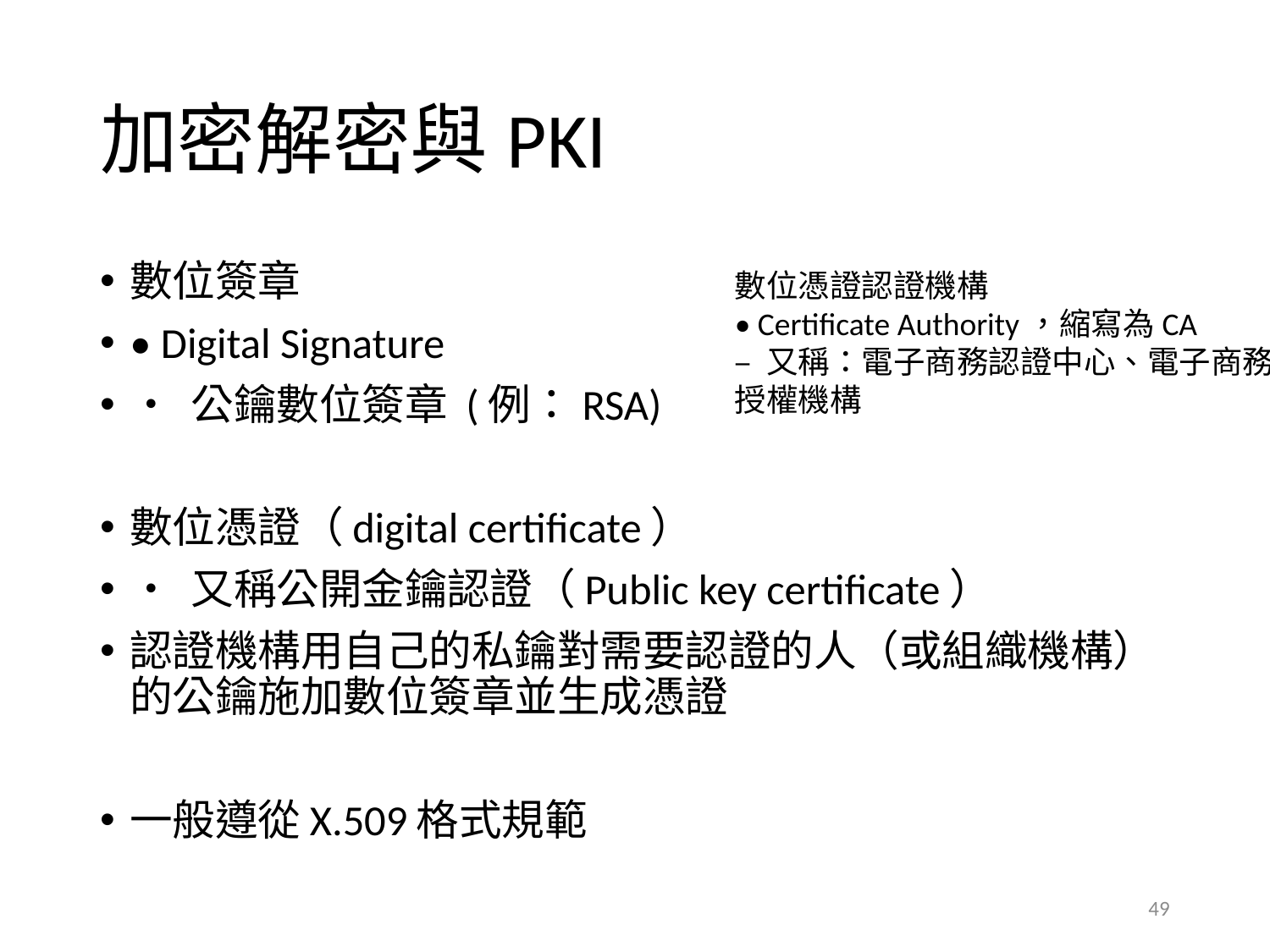

# 加密解密與PKI
數位簽章
• Digital Signature
• 公鑰數位簽章 (例：RSA)

數位憑證（digital certificate）
• 又稱公開金鑰認證（Public key certificate）
認證機構用自己的私鑰對需要認證的人（或組織機構）的公鑰施加數位簽章並生成憑證

一般遵從X.509格式規範
數位憑證認證機構
• Certificate Authority，縮寫為CA
– 又稱：電子商務認證中心、電子商務認證授權機構
49